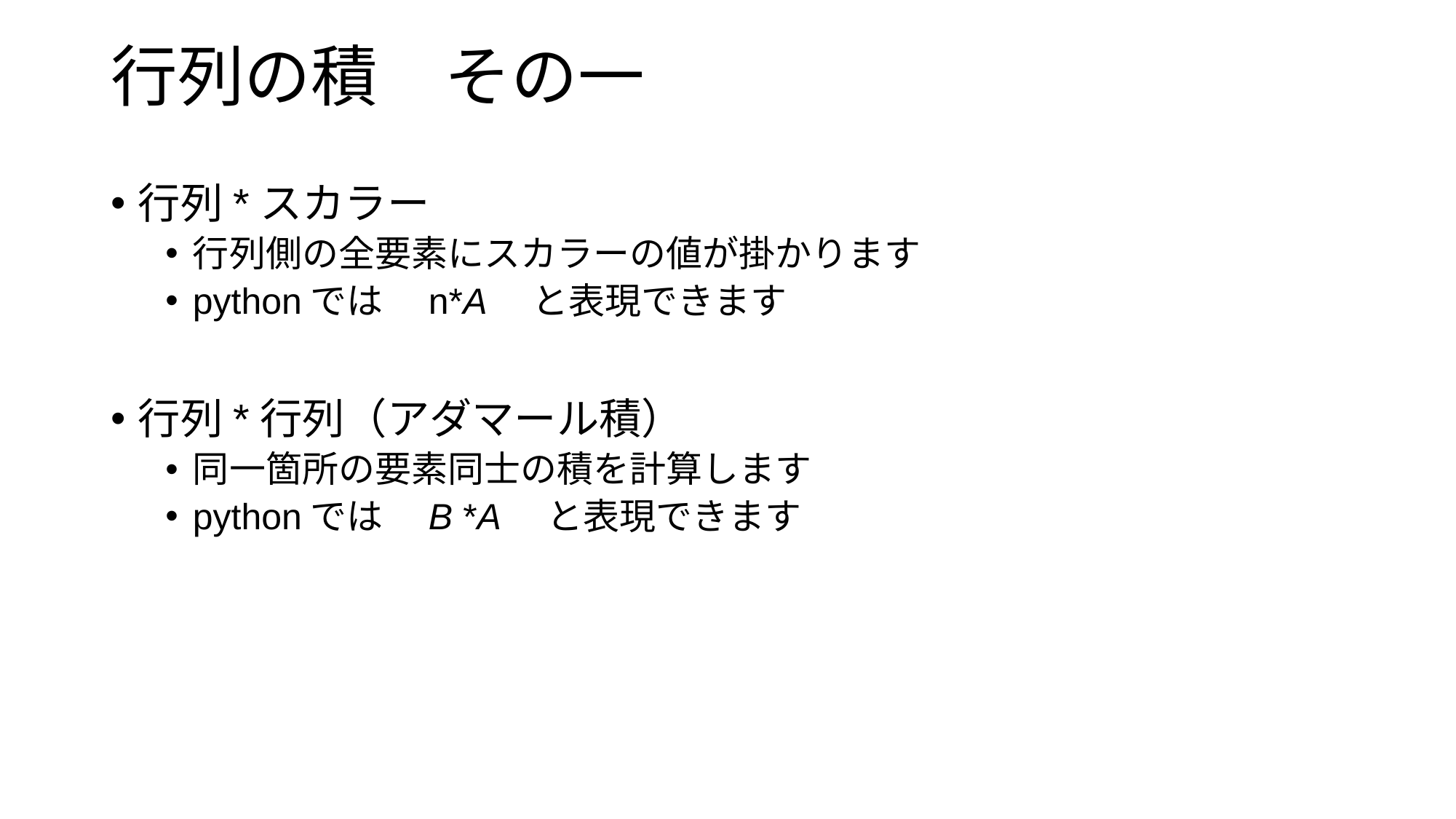

# 行列の積　その一
行列*スカラー
行列側の全要素にスカラーの値が掛かります
pythonでは　n*A　と表現できます

行列*行列（アダマール積）
同一箇所の要素同士の積を計算します
pythonでは　B *A　と表現できます